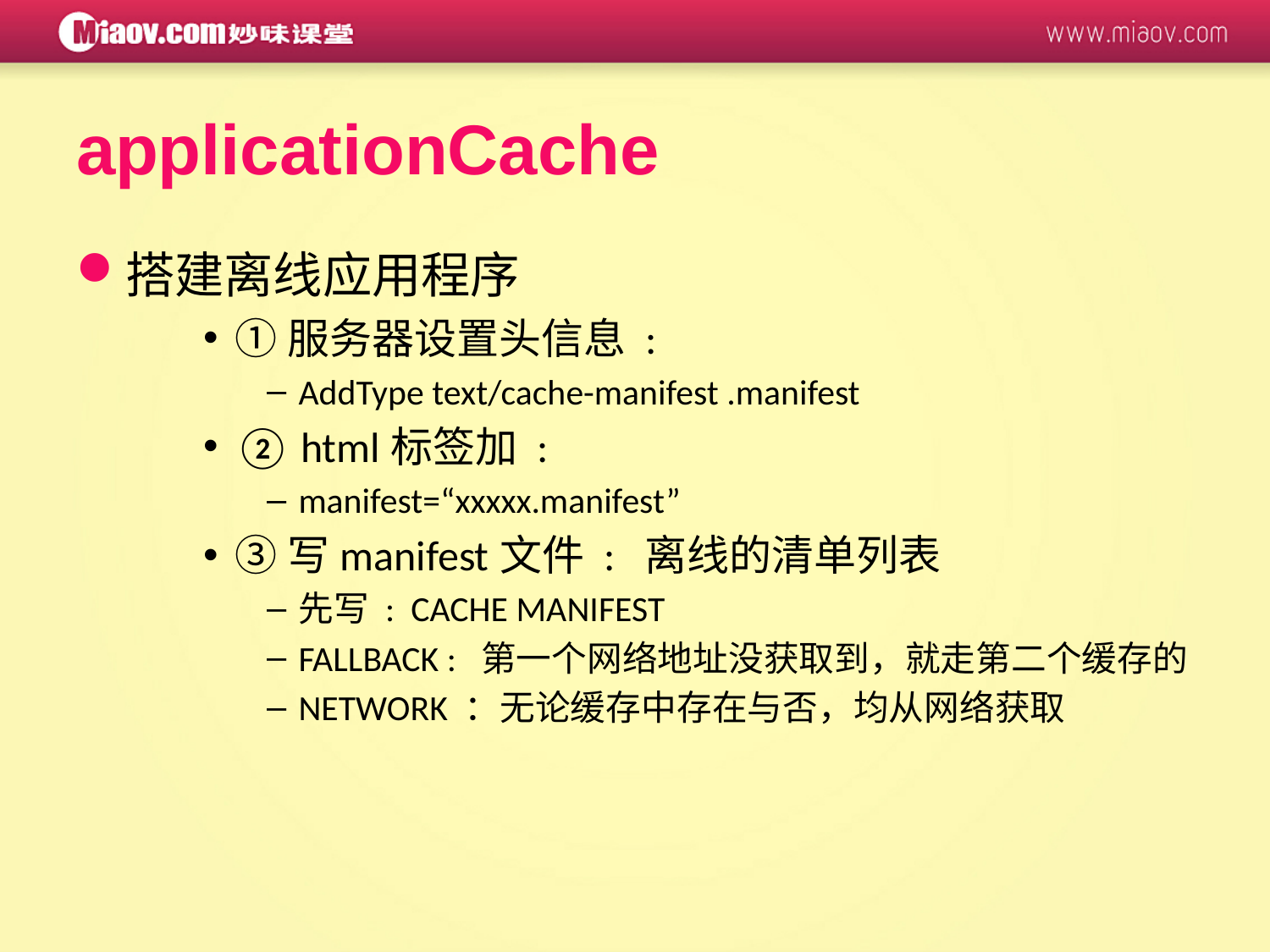

applicationCache
搭建离线应用程序
①服务器设置头信息 :
AddType text/cache-manifest .manifest
② html标签加 :
manifest=“xxxxx.manifest”
③写manifest文件 :  离线的清单列表
先写 :  CACHE MANIFEST
FALLBACK :  第一个网络地址没获取到，就走第二个缓存的
NETWORK ：无论缓存中存在与否，均从网络获取